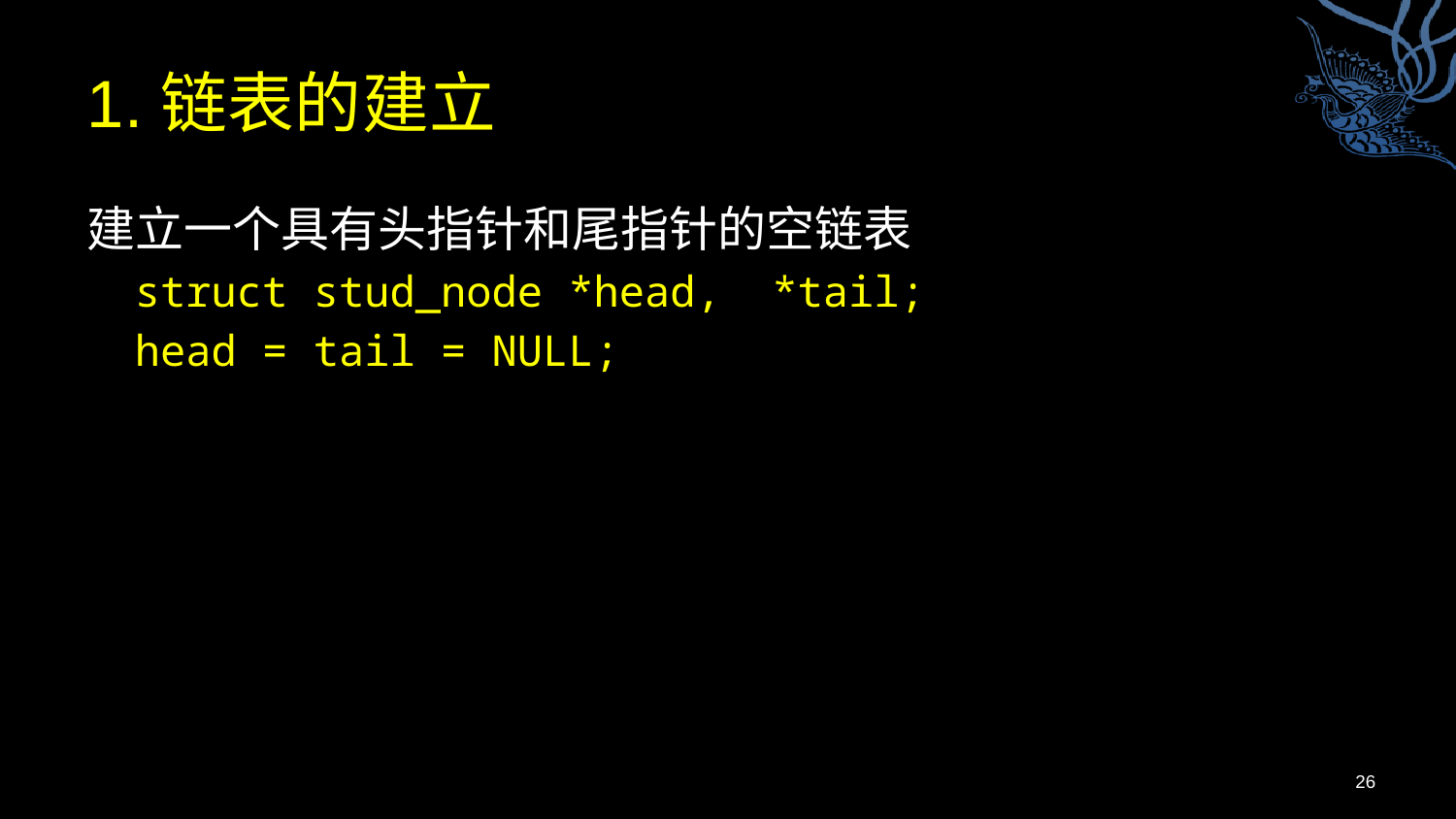

# 1.链表的建立
建立一个具有头指针和尾指针的空链表
struct stud_node *head,  *tail;
head = tail = NULL;
26